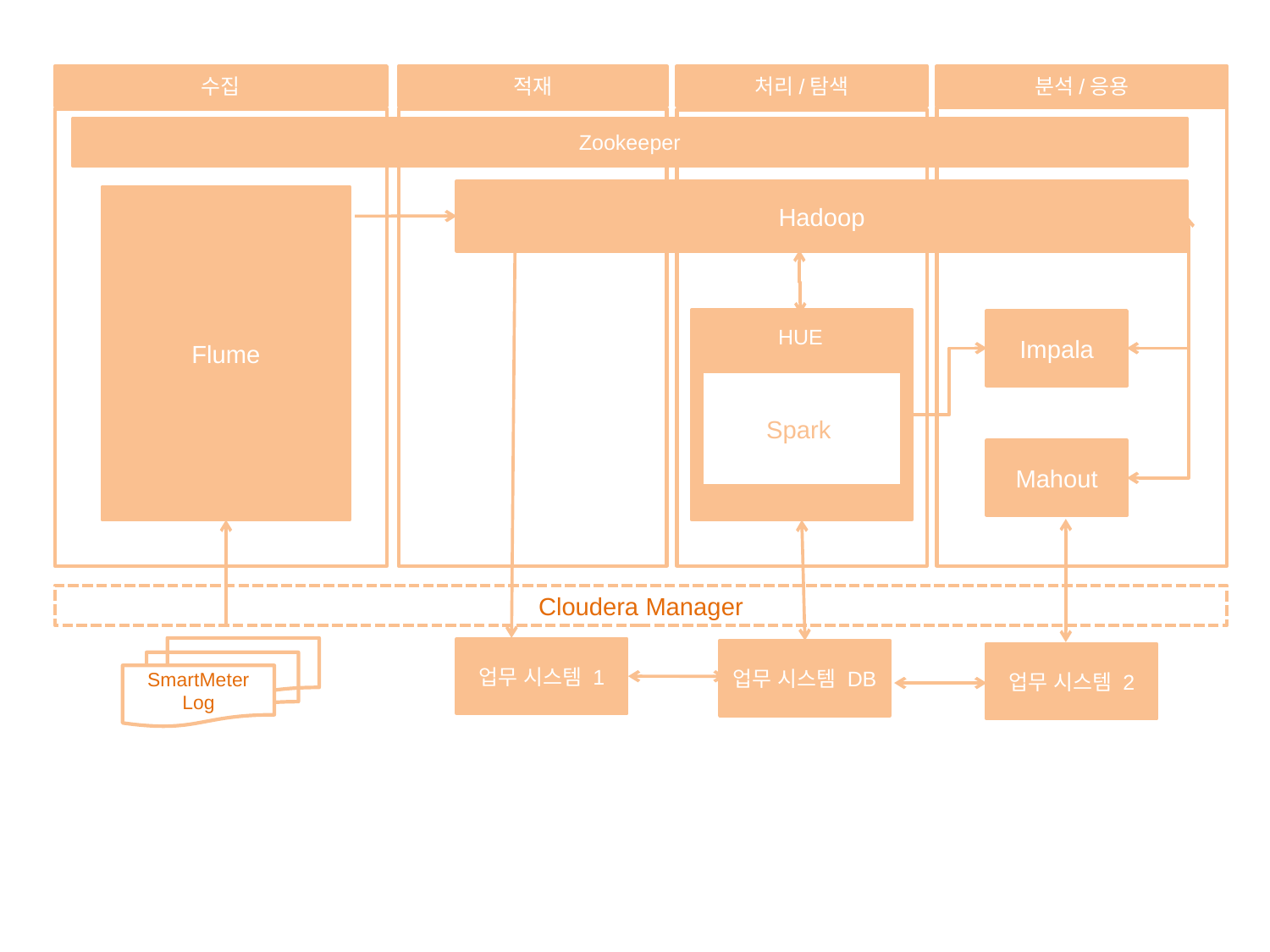

수집
적재
처리/탐색
분석/응용

Zookeeper
Hadoop
Flume

Impala
HUE
Spark
Mahout
Cloudera Manager

SmartMeter Log
업무 시스템 1
업무 시스템 DB
업무 시스템 2